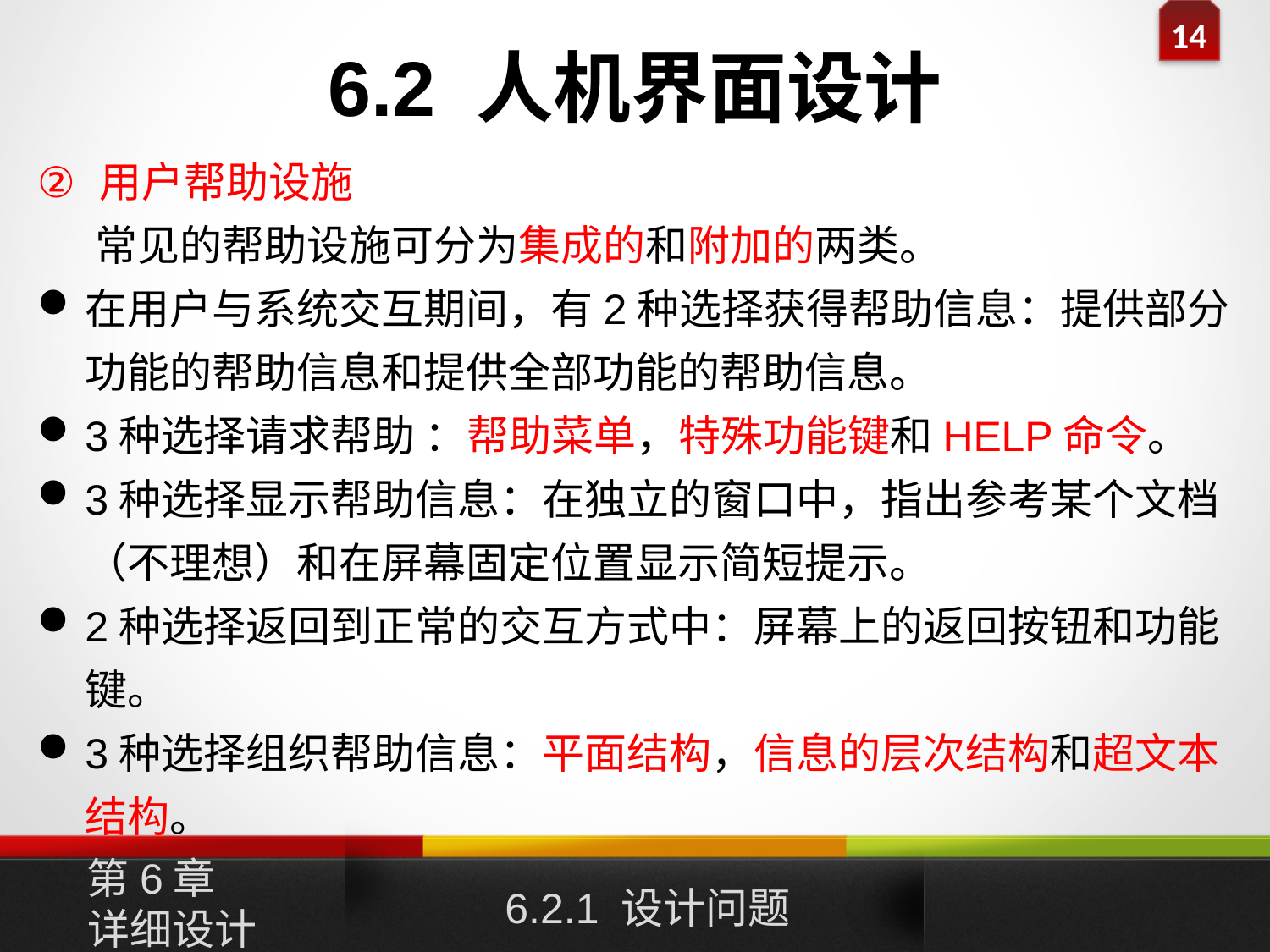

# 6.2 人机界面设计
 用户帮助设施
     常见的帮助设施可分为集成的和附加的两类。
在用户与系统交互期间，有2种选择获得帮助信息：提供部分功能的帮助信息和提供全部功能的帮助信息。
3种选择请求帮助 ：帮助菜单，特殊功能键和HELP命令。
3种选择显示帮助信息：在独立的窗口中，指出参考某个文档（不理想）和在屏幕固定位置显示简短提示。
2种选择返回到正常的交互方式中：屏幕上的返回按钮和功能键。
3种选择组织帮助信息：平面结构，信息的层次结构和超文本结构。
第6章
详细设计
6.2.1 设计问题